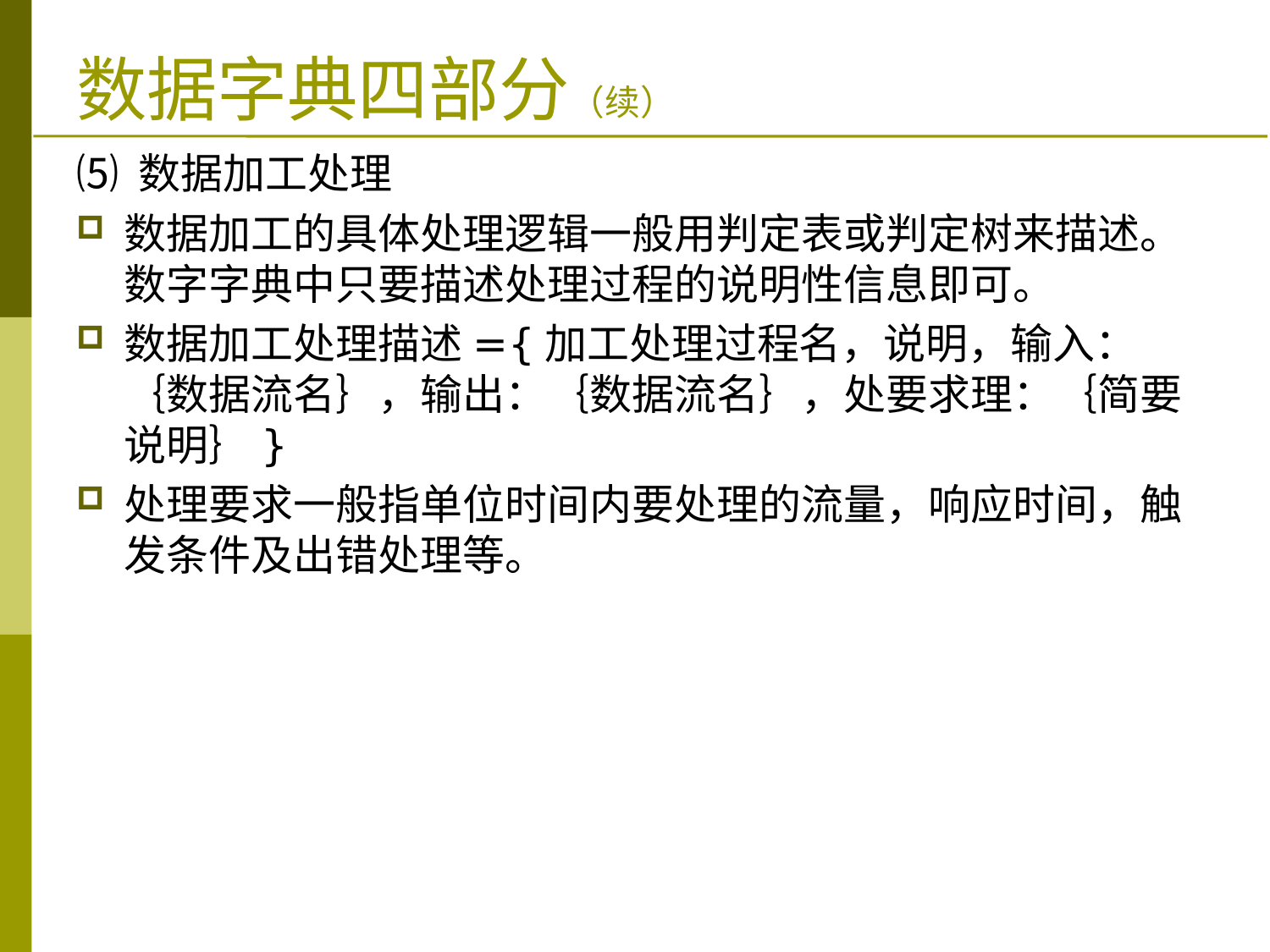

# 数据字典四部分（续）
⑸ 数据加工处理
数据加工的具体处理逻辑一般用判定表或判定树来描述。数字字典中只要描述处理过程的说明性信息即可。
数据加工处理描述={加工处理过程名，说明，输入：｛数据流名｝，输出：｛数据流名｝，处要求理：｛简要说明｝}
处理要求一般指单位时间内要处理的流量，响应时间，触发条件及出错处理等。